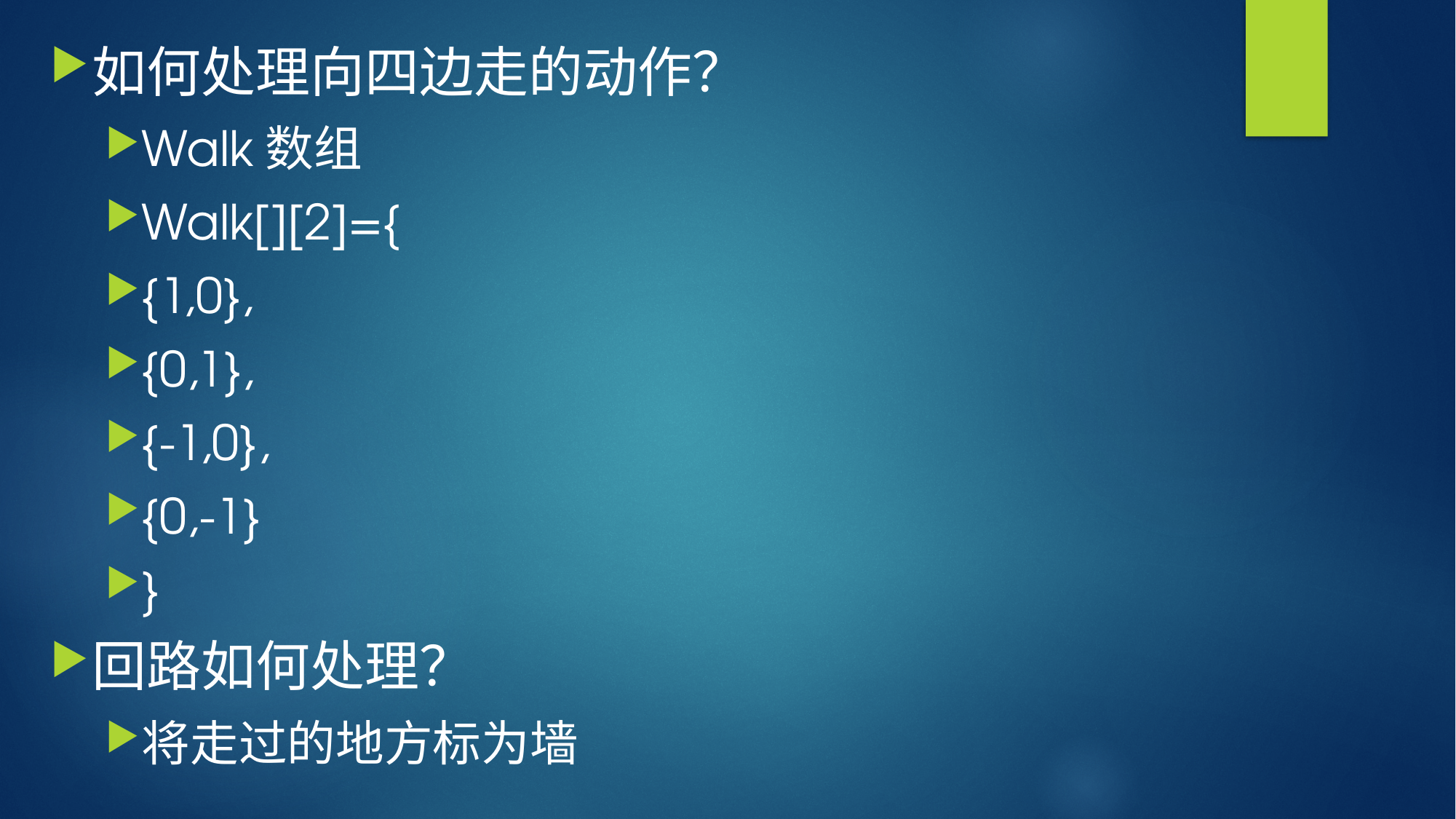

如何处理向四边走的动作？
Walk数组
Walk[][2]={
{1,0},
{0,1},
{-1,0},
{0,-1}
}
回路如何处理？
将走过的地方标为墙